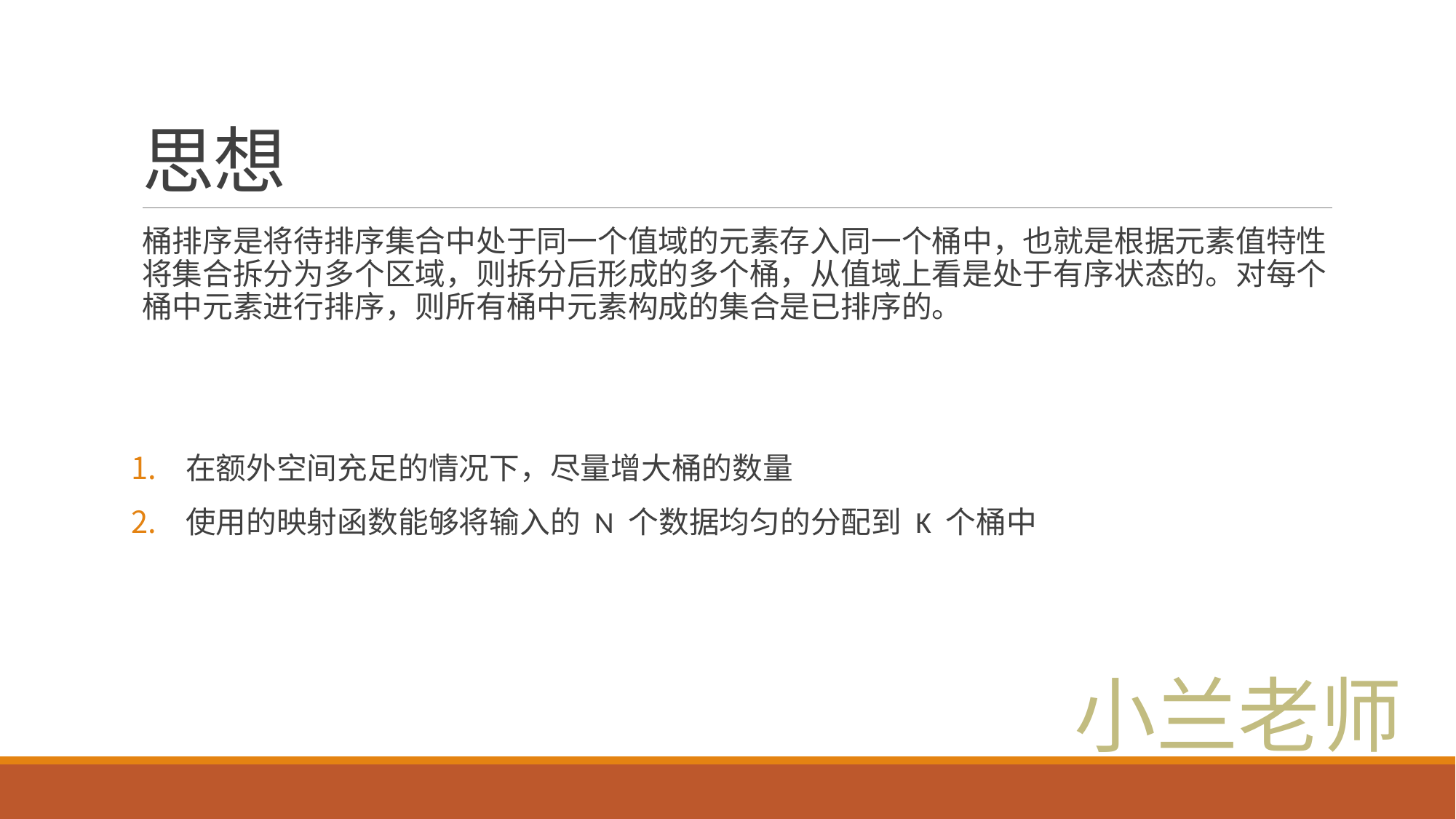

# 思想
桶排序是将待排序集合中处于同一个值域的元素存入同一个桶中，也就是根据元素值特性将集合拆分为多个区域，则拆分后形成的多个桶，从值域上看是处于有序状态的。对每个桶中元素进行排序，则所有桶中元素构成的集合是已排序的。

在额外空间充足的情况下，尽量增大桶的数量
使用的映射函数能够将输入的 N 个数据均匀的分配到 K 个桶中